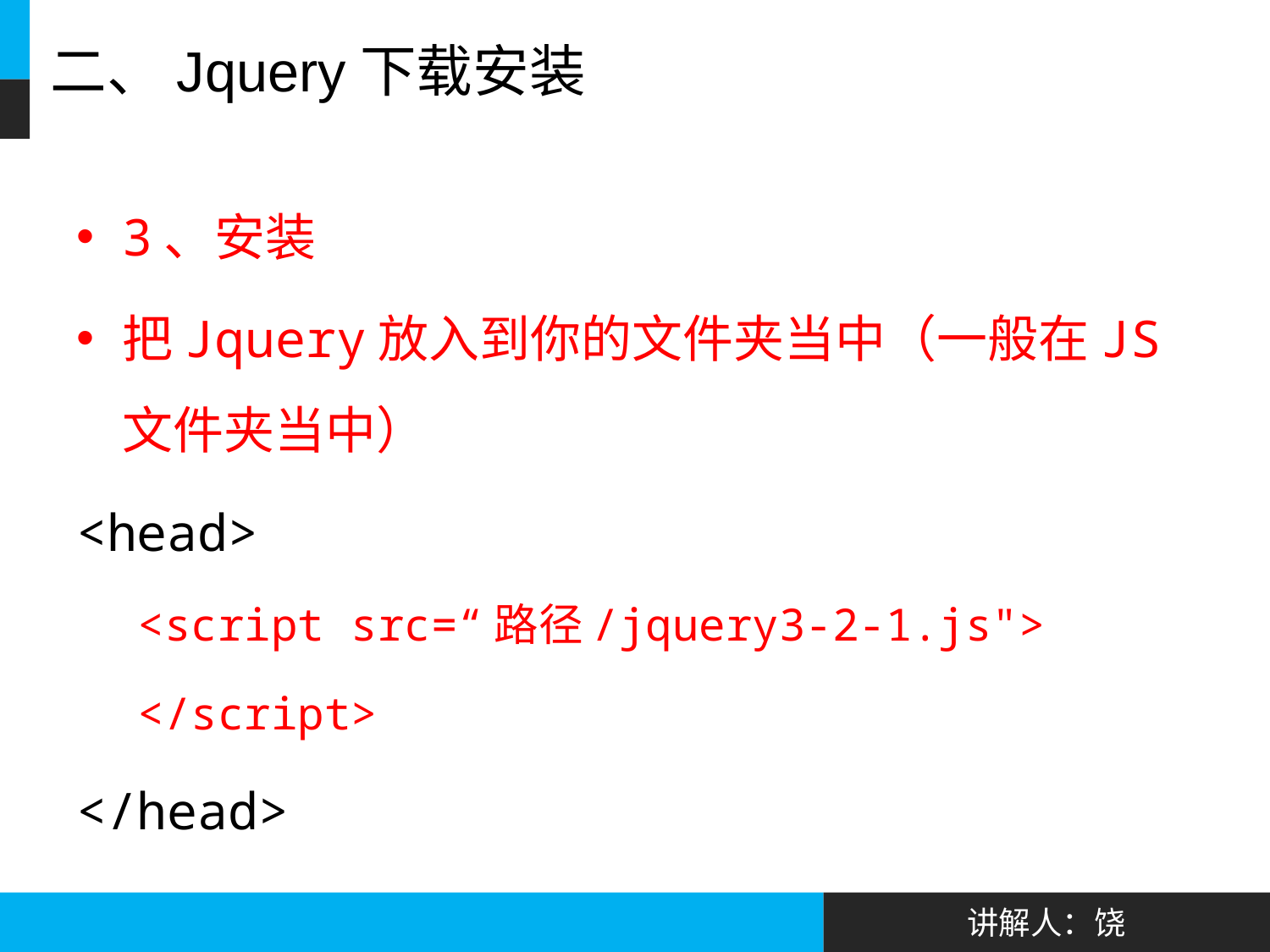

# 二、Jquery下载安装
3、安装
把Jquery放入到你的文件夹当中（一般在JS文件夹当中）
<head>
<script src=“路径/jquery3-2-1.js">
</script>
</head>